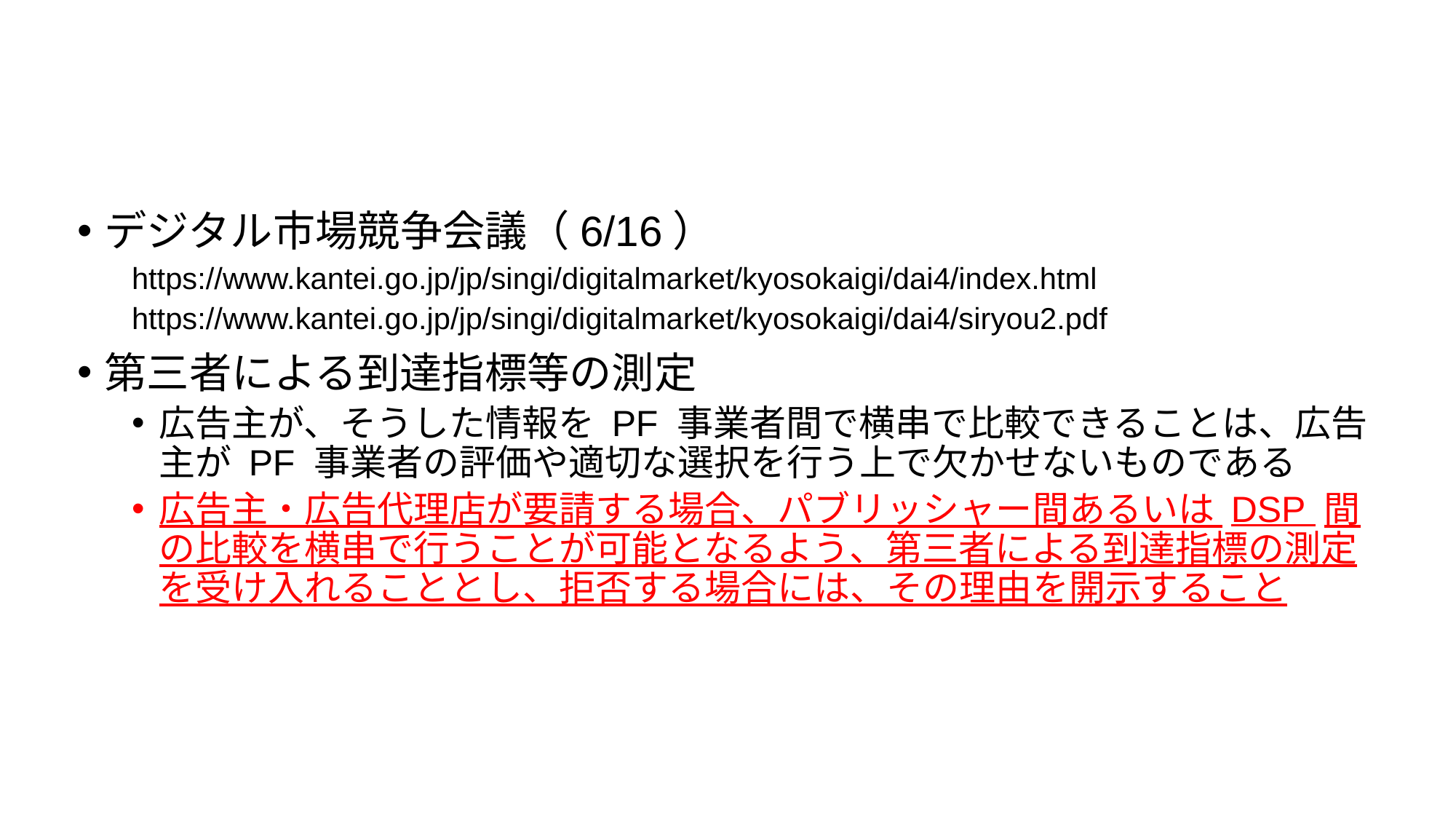

デジタル市場競争会議（6/16）
https://www.kantei.go.jp/jp/singi/digitalmarket/kyosokaigi/dai4/index.html
https://www.kantei.go.jp/jp/singi/digitalmarket/kyosokaigi/dai4/siryou2.pdf
第三者による到達指標等の測定
広告主が、そうした情報を PF 事業者間で横串で比較できることは、広告主が PF 事業者の評価や適切な選択を行う上で欠かせないものである
広告主・広告代理店が要請する場合、パブリッシャー間あるいは DSP 間の比較を横串で行うことが可能となるよう、第三者による到達指標の測定を受け入れることとし、拒否する場合には、その理由を開示すること